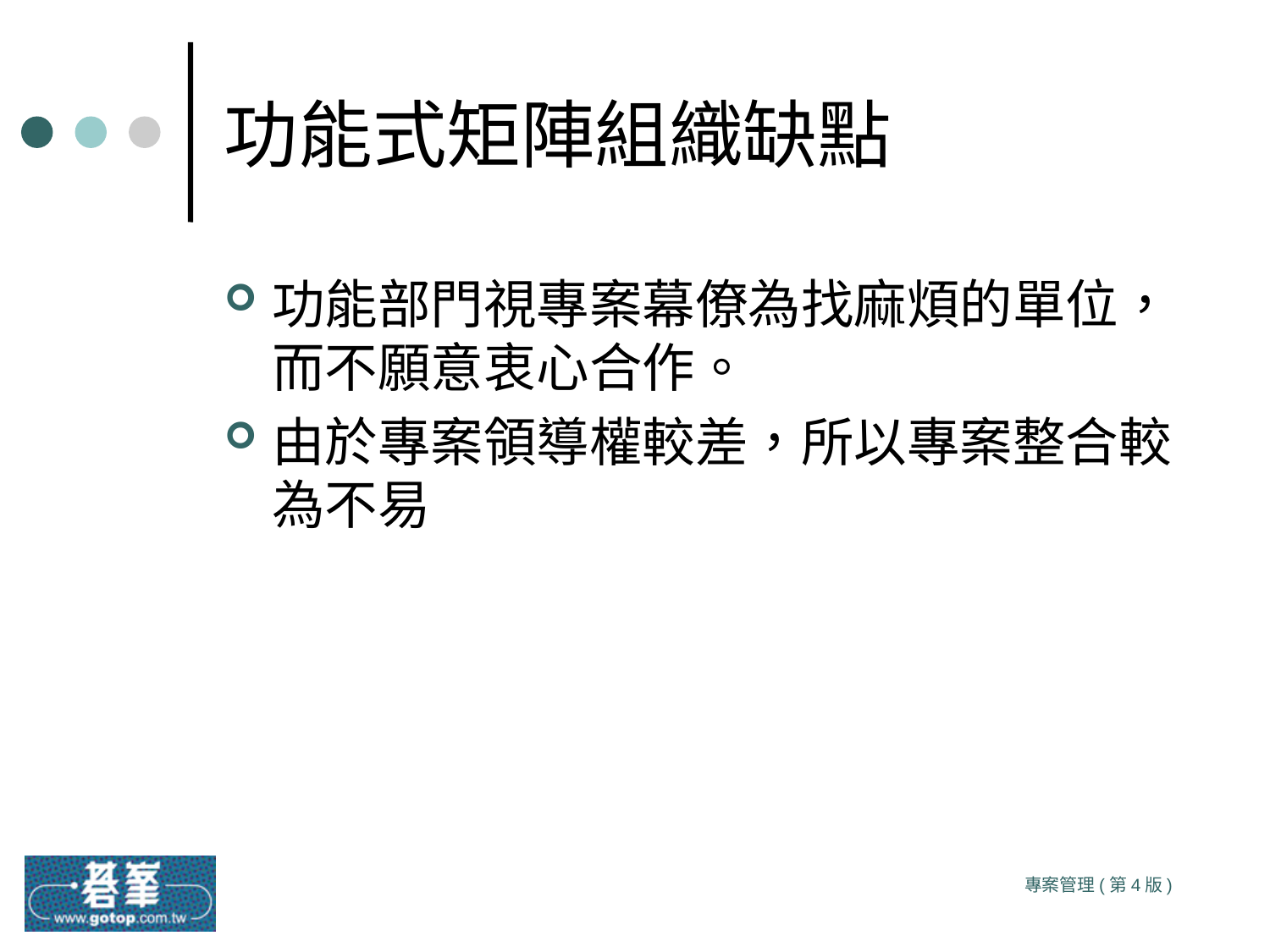

# 功能式矩陣組織缺點
功能部門視專案幕僚為找麻煩的單位，而不願意衷心合作。
由於專案領導權較差，所以專案整合較為不易
專案管理(第4版)